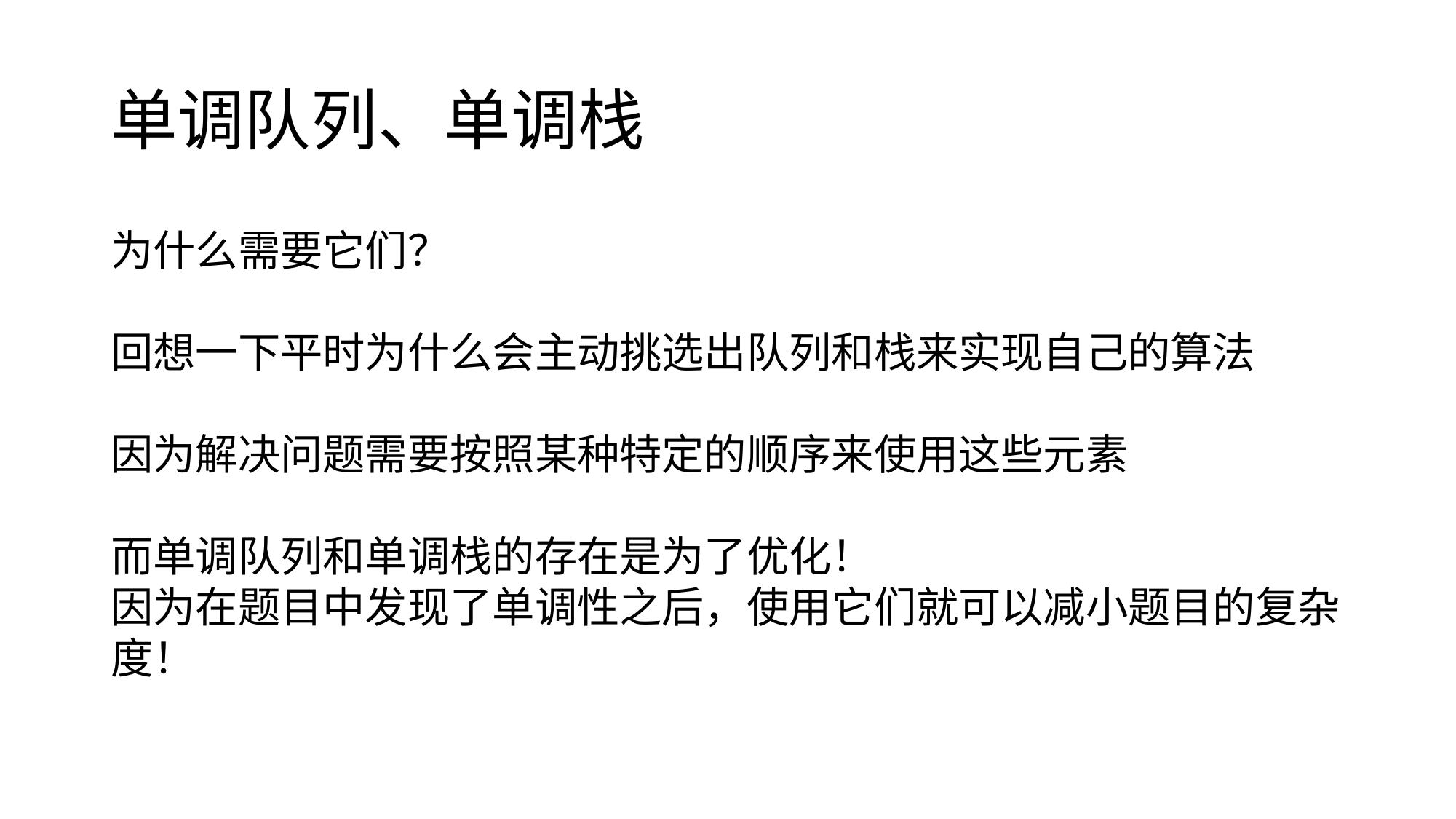

# 单调队列、单调栈
为什么需要它们？

回想一下平时为什么会主动挑选出队列和栈来实现自己的算法

因为解决问题需要按照某种特定的顺序来使用这些元素

而单调队列和单调栈的存在是为了优化！
因为在题目中发现了单调性之后，使用它们就可以减小题目的复杂度！